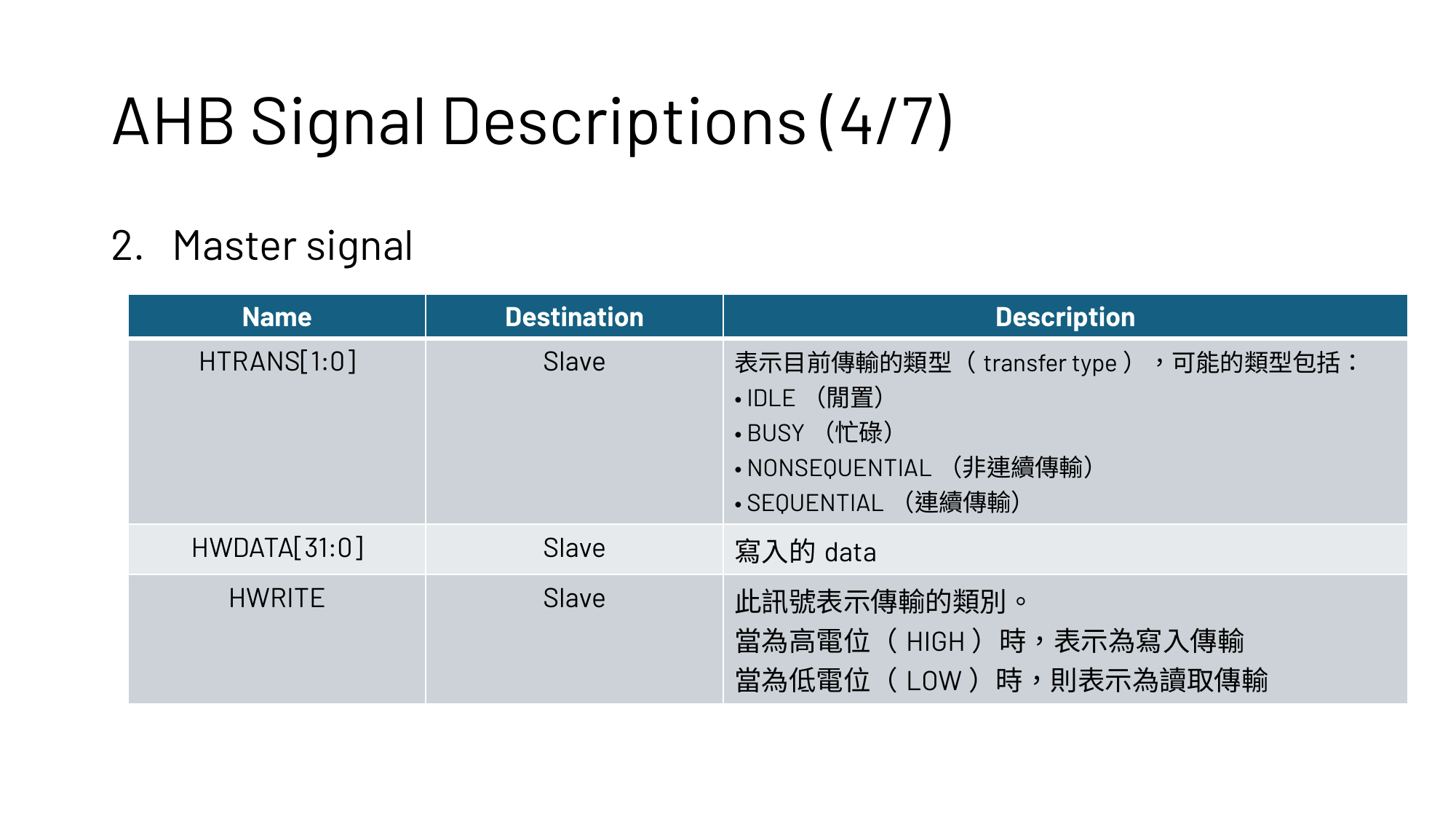

# AHB Signal Descriptions (4/7)
Master signal

| Name | Destination | Description |
| --- | --- | --- |
| HTRANS[1:0] | Slave | 表示目前傳輸的類型（transfer type），可能的類型包括： • IDLE（閒置） • BUSY（忙碌） • NONSEQUENTIAL（非連續傳輸） • SEQUENTIAL（連續傳輸） |
| HWDATA[31:0] | Slave | 寫入的data |
| HWRITE | Slave | 此訊號表示傳輸的類別。 當為高電位（HIGH）時，表示為寫入傳輸 當為低電位（LOW）時，則表示為讀取傳輸 |